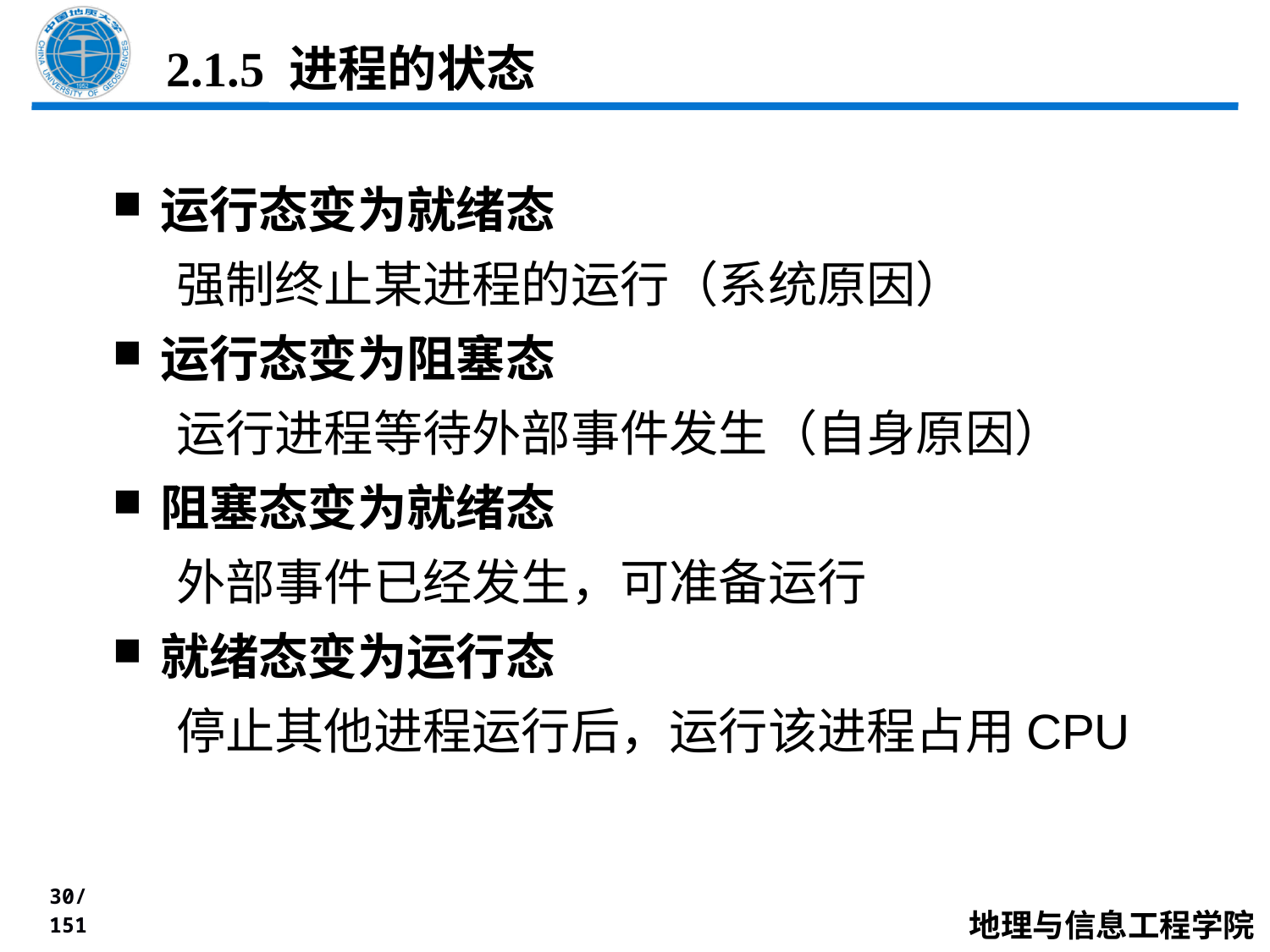

2.1.5 进程的状态
进程状态
运行态变为就绪态
强制终止某进程的运行（系统原因）
运行态变为阻塞态
运行进程等待外部事件发生（自身原因）
阻塞态变为就绪态
外部事件已经发生，可准备运行
就绪态变为运行态
停止其他进程运行后，运行该进程占用CPU